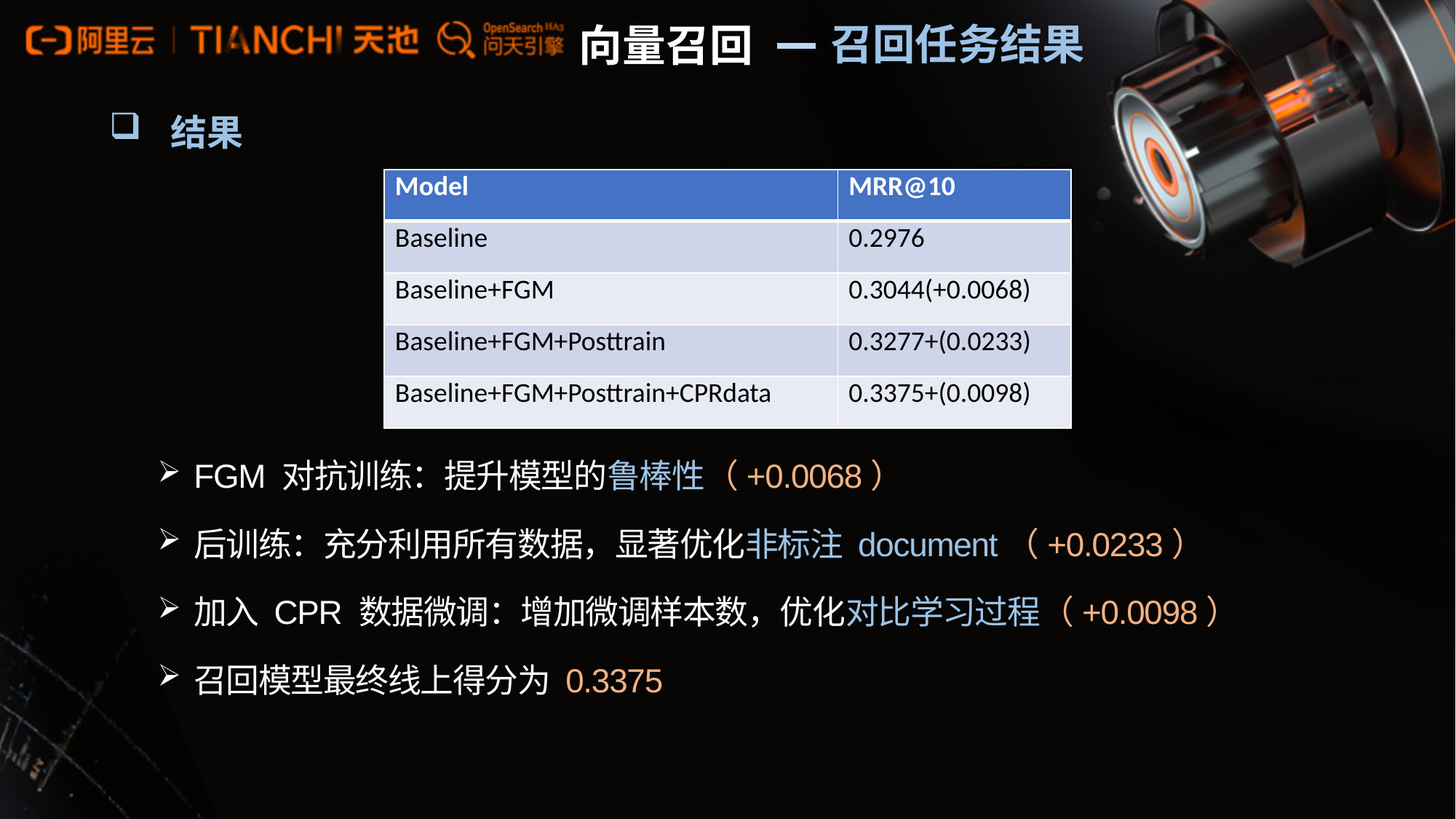

召回任务结果
向量召回
  结果

FGM 对抗训练：提升模型的鲁棒性（+0.0068）
后训练：充分利用所有数据，显著优化非标注 document（+0.0233）
加入 CPR 数据微调：增加微调样本数，优化对比学习过程（+0.0098）
召回模型最终线上得分为 0.3375
| Model | MRR@10 |
| --- | --- |
| Baseline | 0.2976 |
| Baseline+FGM | 0.3044(+0.0068) |
| Baseline+FGM+Posttrain | 0.3277+(0.0233) |
| Baseline+FGM+Posttrain+CPRdata | 0.3375+(0.0098) |
27